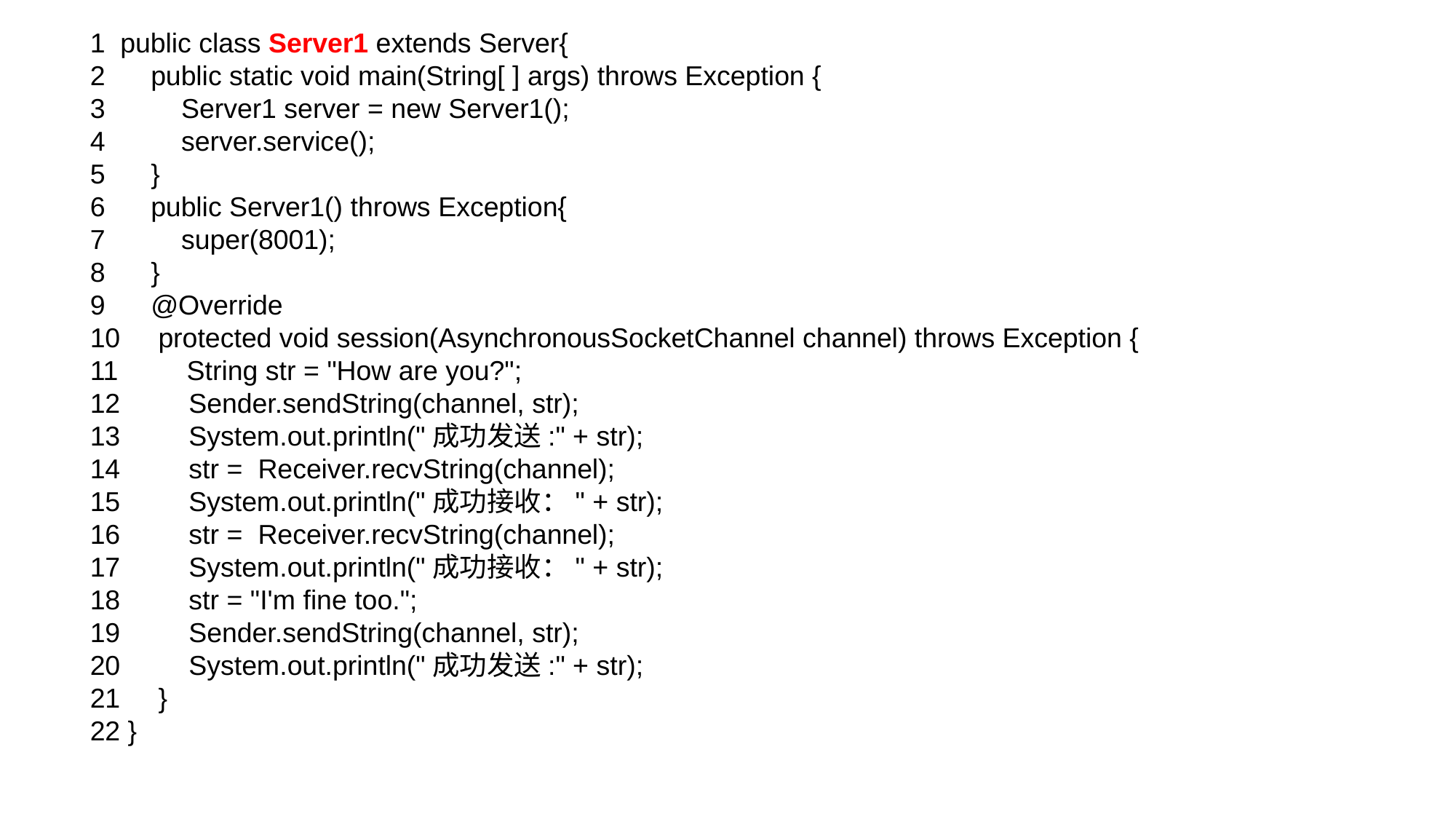

1  public class Server1 extends Server{
2      public static void main(String[ ] args) throws Exception {
3          Server1 server = new Server1();
4          server.service();
5      }
6      public Server1() throws Exception{
7          super(8001);
8      }
9      @Override
10     protected void session(AsynchronousSocketChannel channel) throws Exception {
11         String str = "How are you?";
12         Sender.sendString(channel, str);
13         System.out.println("成功发送:" + str);
14         str =  Receiver.recvString(channel);
15         System.out.println("成功接收：" + str);
16         str =  Receiver.recvString(channel);
17         System.out.println("成功接收：" + str);
18         str = "I'm fine too.";
19         Sender.sendString(channel, str);
20         System.out.println("成功发送:" + str);
21     }
22 }